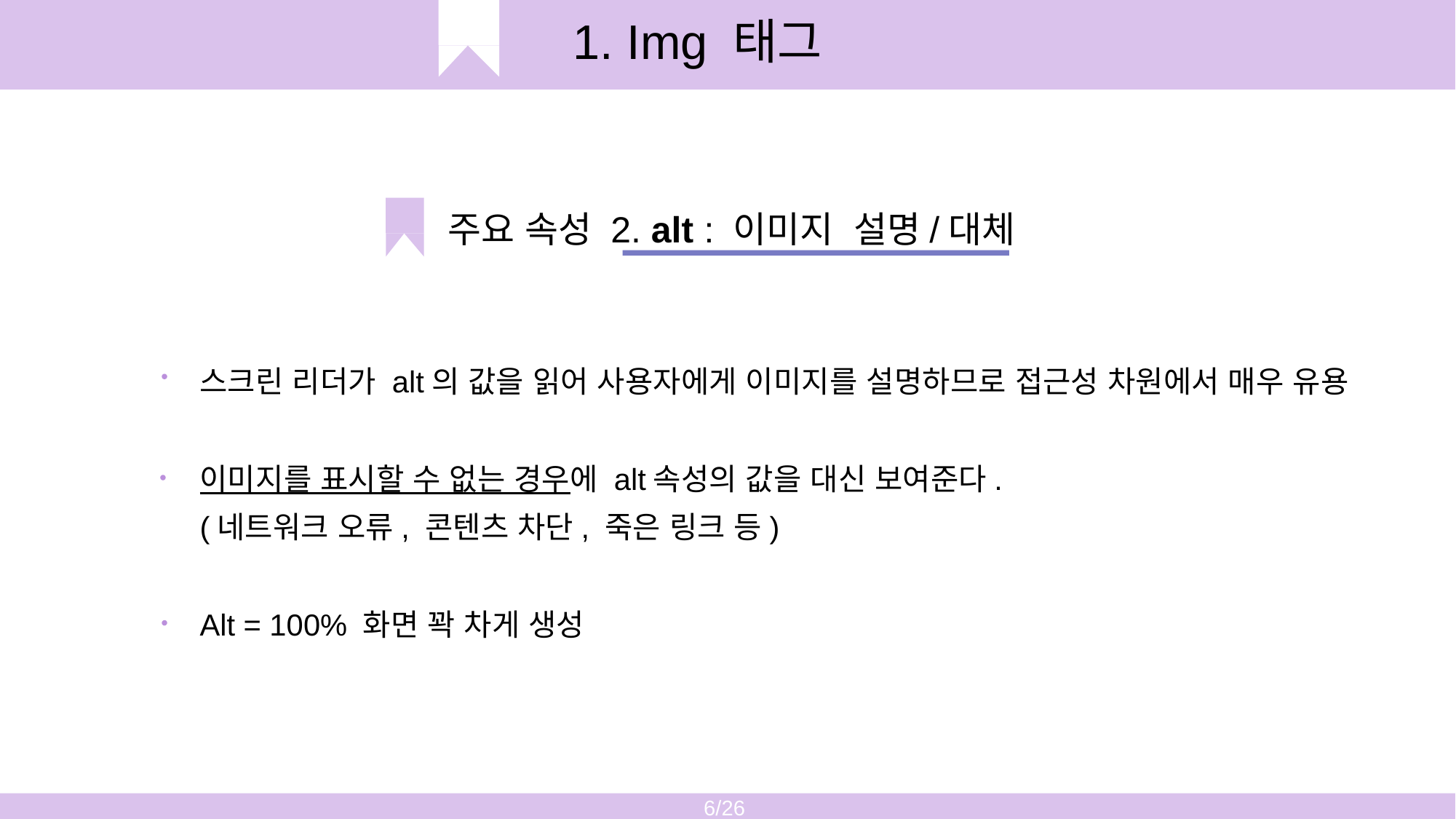

1. Img 태그
주요 속성 2. alt : 이미지  설명/대체

스크린 리더가 alt의 값을 읽어 사용자에게 이미지를 설명하므로 접근성 차원에서 매우 유용

이미지를 표시할 수 없는 경우에 alt속성의 값을 대신 보여준다.
(네트워크 오류, 콘텐츠 차단, 죽은 링크 등)

Alt = 100% 화면 꽉 차게 생성

6/26